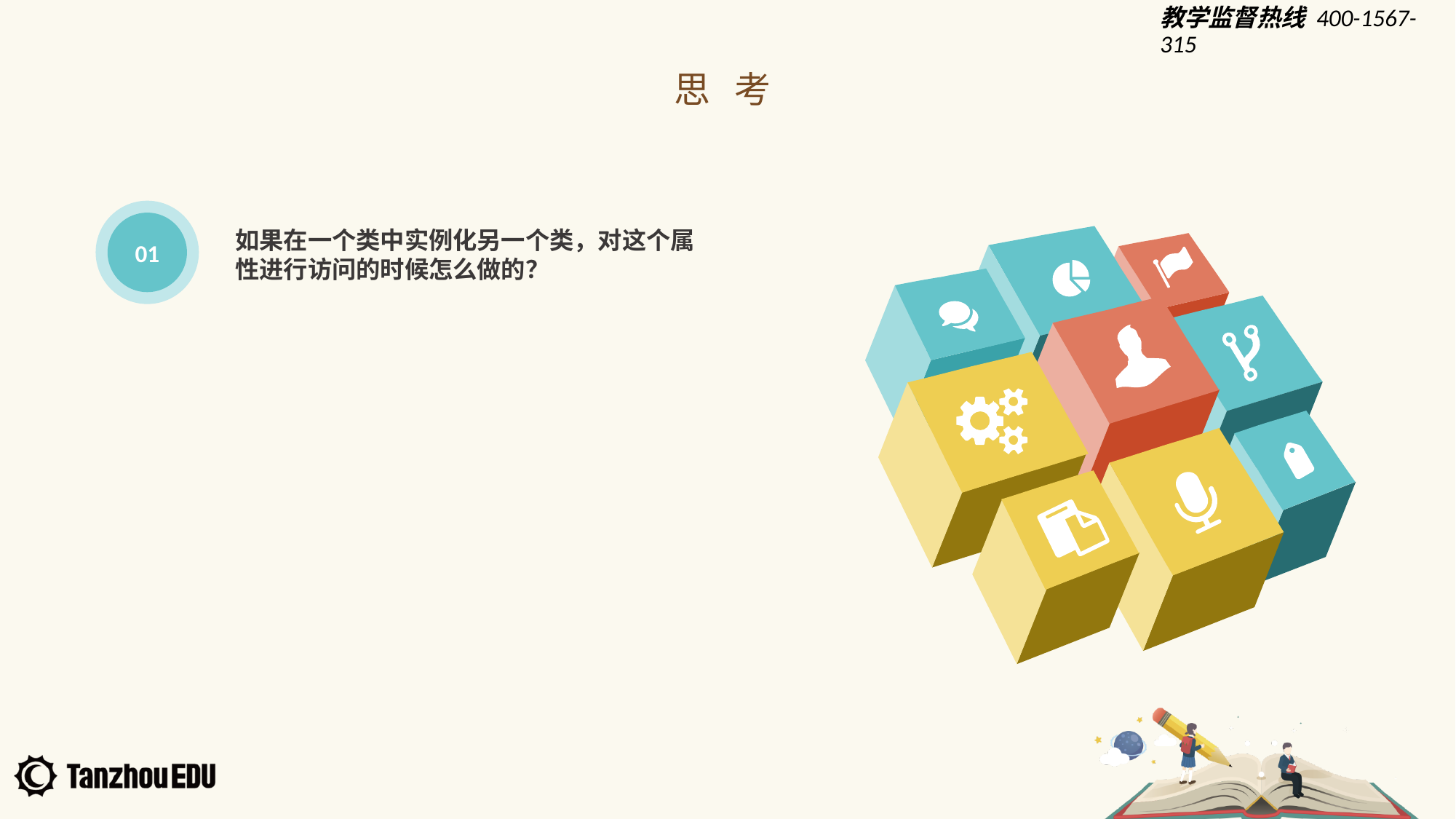

思   考

01
如果在一个类中实例化另一个类，对这个属性进行访问的时候怎么做的？